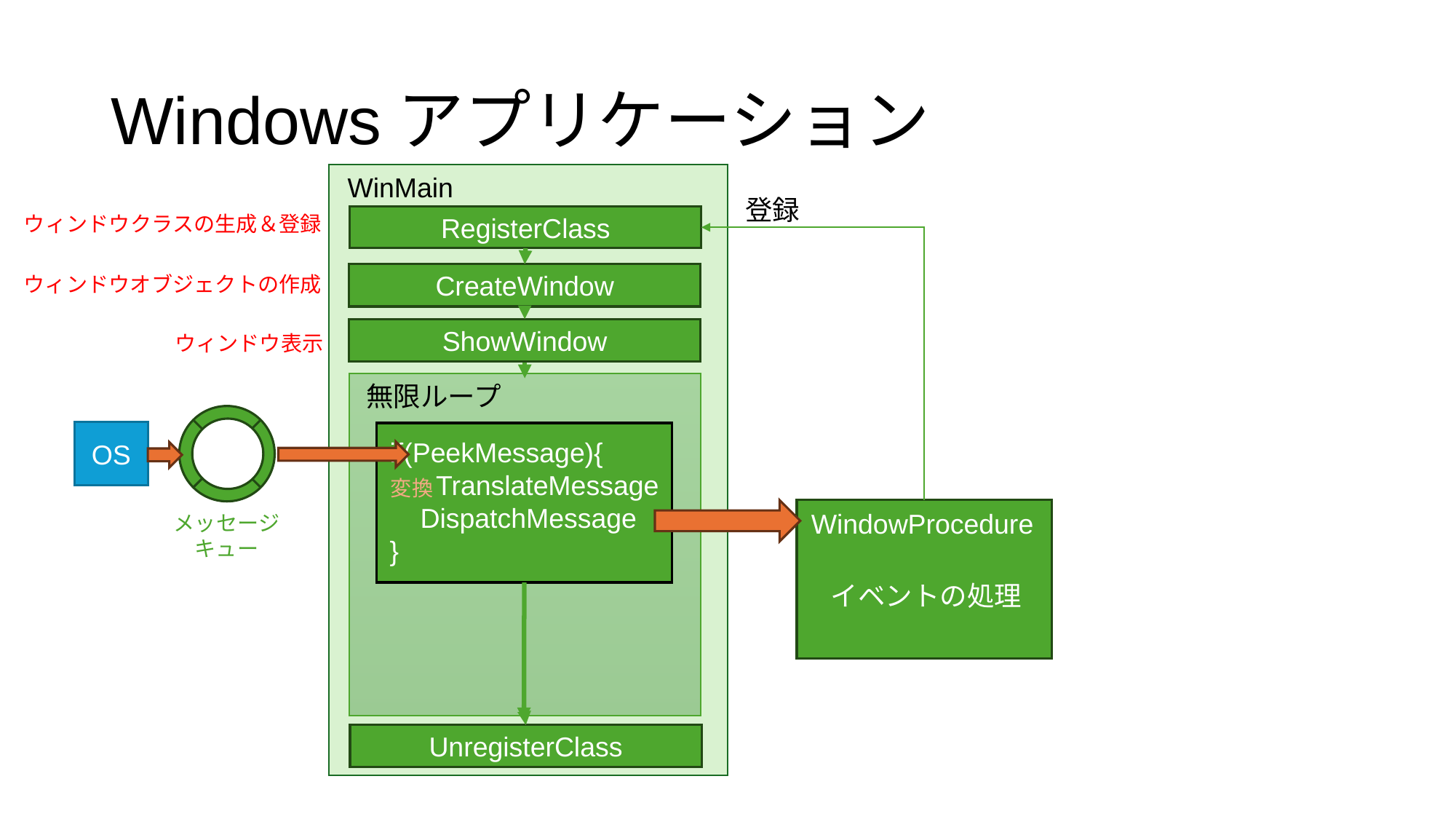

# Windowsアプリケーション

WinMain
登録
ウィンドウクラスの生成＆登録
RegisterClass
CreateWindow
ウィンドウオブジェクトの作成
ShowWindow
ウィンドウ表示

無限ループ

OS

if(PeekMessage){
　  TranslateMessage
    DispatchMessage
}

変換

WindowProcedure
メッセージ
キュー
イベントの処理
UnregisterClass